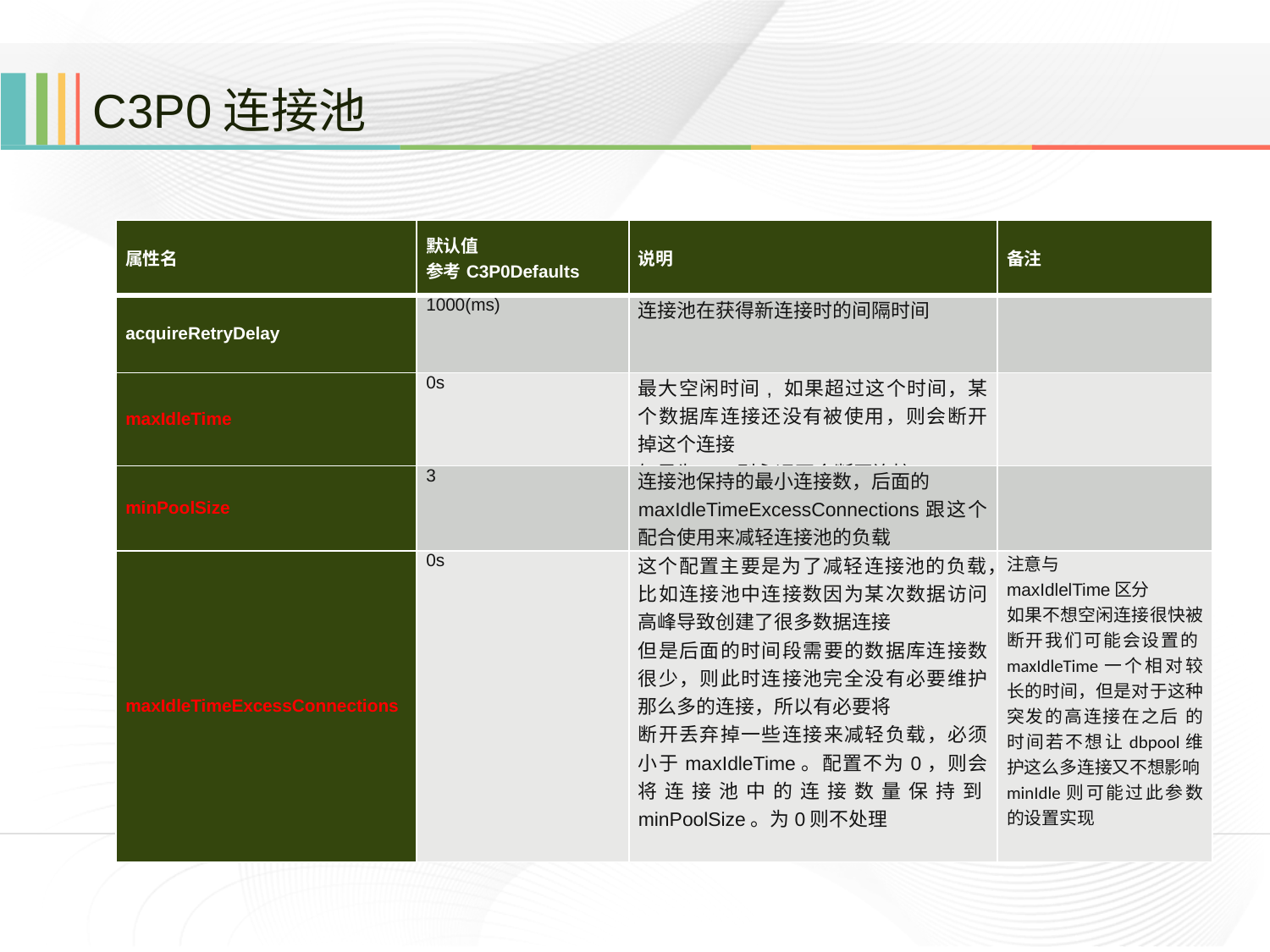

C3P0连接池

| 属性名 | 默认值 参考C3P0Defaults | 说明 | 备注 |
| --- | --- | --- | --- |
| acquireRetryDelay | 1000(ms) | 连接池在获得新连接时的间隔时间 |  |
| maxIdleTime | 0s | 最大空闲时间, 如果超过这个时间，某个数据库连接还没有被使用，则会断开掉这个连接 如果为0，则永远不会断开连接 |  |
| minPoolSize | 3 | 连接池保持的最小连接数，后面的 maxIdleTimeExcessConnections跟这个配合使用来减轻连接池的负载 |  |
| maxIdleTimeExcessConnections | 0s | 这个配置主要是为了减轻连接池的负载，比如连接池中连接数因为某次数据访问高峰导致创建了很多数据连接 但是后面的时间段需要的数据库连接数很少，则此时连接池完全没有必要维护那么多的连接，所以有必要将 断开丢弃掉一些连接来减轻负载，必须小于maxIdleTime。配置不为0，则会将连接池中的连接数量保持到minPoolSize。为0则不处理 | 注意与 maxIdlelTime区分 如果不想空闲连接很快被断开我们可能会设置的maxIdleTime一个相对较长的时间，但是对于这种突发的高连接在之后 的时间若不想让dbpool维护这么多连接又不想影响minIdle则可能过此参数的设置实现 |